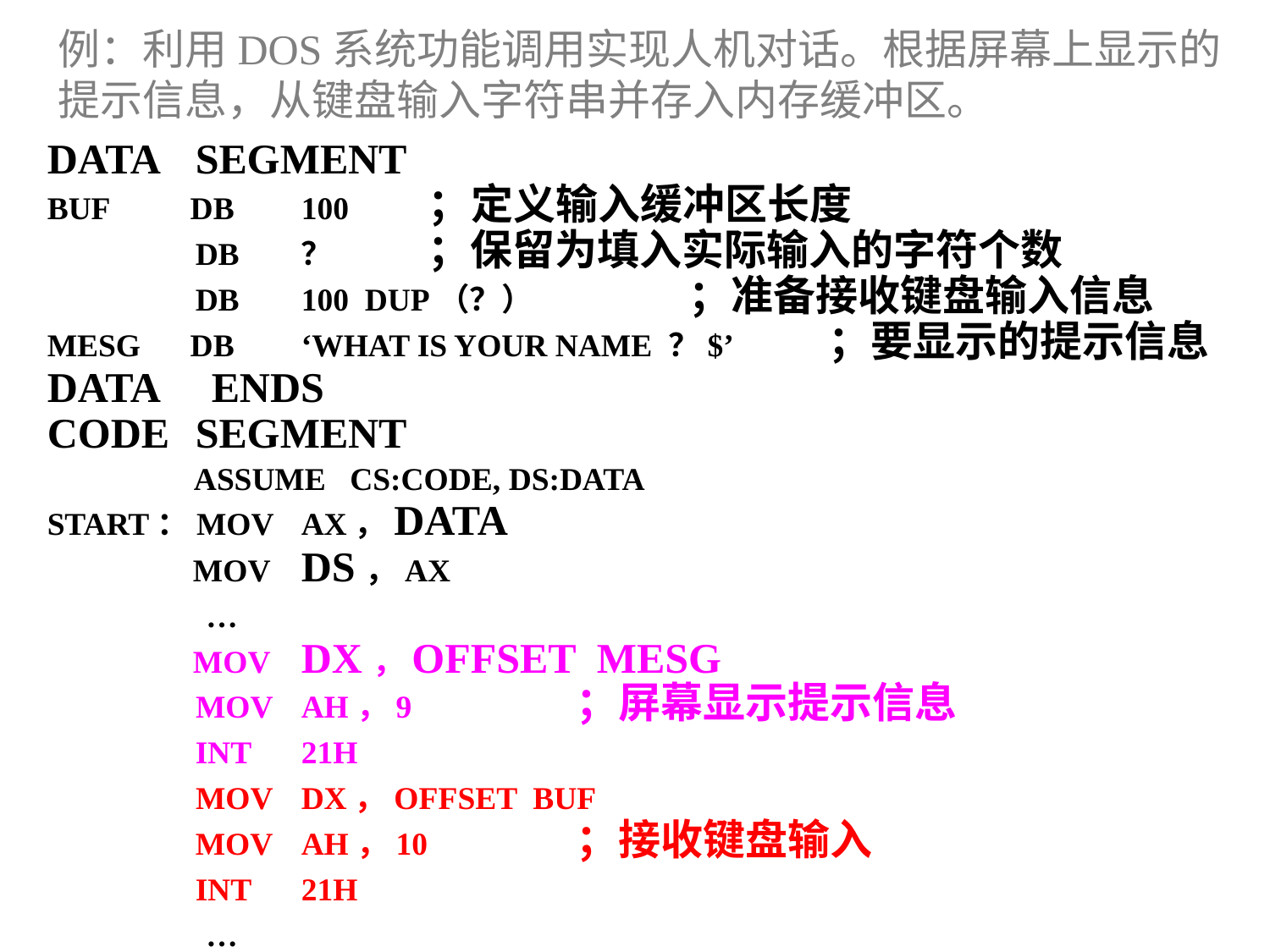

例：利用DOS系统功能调用实现人机对话。根据屏幕上显示的提示信息，从键盘输入字符串并存入内存缓冲区。
DATA	  SEGMENT
BUF	  DB	100	；定义输入缓冲区长度
	  DB	？	；保留为填入实际输入的字符个数
	  DB	100  DUP（？）	              ；准备接收键盘输入信息
MESG	  DB	‘WHAT IS YOUR NAME ？$’        ；要显示的提示信息
DATA     ENDS
CODE	  SEGMENT
	  ASSUME   CS:CODE, DS:DATA
START：MOV	AX，DATA
	  MOV	DS，AX
	   …
	  MOV	DX，OFFSET  MESG
	  MOV	AH，9       	 ；屏幕显示提示信息
 	  INT	21H
	  MOV	DX，OFFSET  BUF
	  MOV	AH，10		 ；接收键盘输入
	  INT	21H
	   …
63